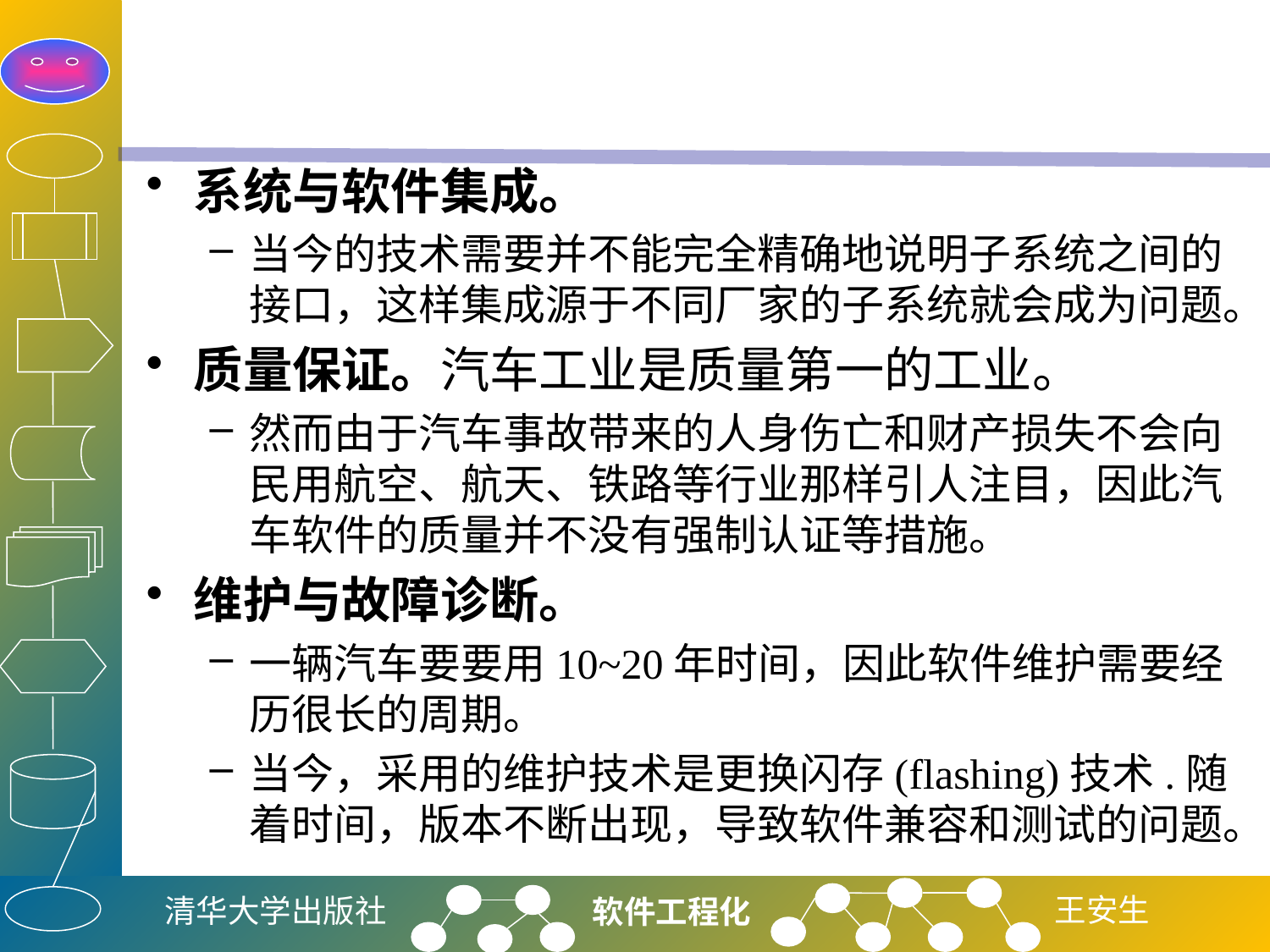

#
系统与软件集成。
当今的技术需要并不能完全精确地说明子系统之间的接口，这样集成源于不同厂家的子系统就会成为问题。
质量保证。汽车工业是质量第一的工业。
然而由于汽车事故带来的人身伤亡和财产损失不会向民用航空、航天、铁路等行业那样引人注目，因此汽车软件的质量并不没有强制认证等措施。
维护与故障诊断。
一辆汽车要要用10~20年时间，因此软件维护需要经历很长的周期。
当今，采用的维护技术是更换闪存(flashing)技术.随着时间，版本不断出现，导致软件兼容和测试的问题。